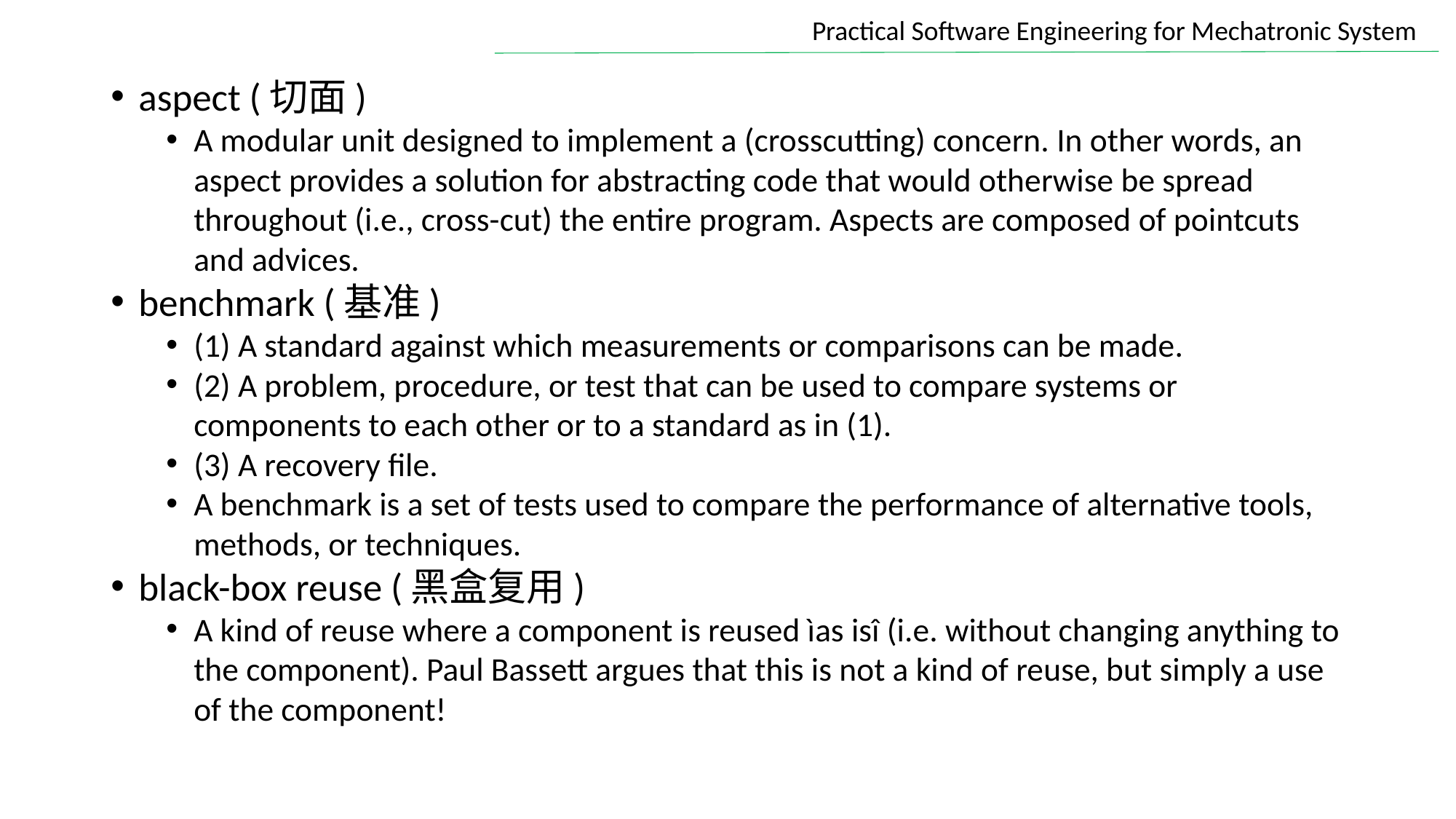

aspect (切面)
A modular unit designed to implement a (crosscutting) concern. In other words, an aspect provides a solution for abstracting code that would otherwise be spread throughout (i.e., cross-cut) the entire program. Aspects are composed of pointcuts and advices.
benchmark (基准)
(1) A standard against which measurements or comparisons can be made.
(2) A problem, procedure, or test that can be used to compare systems or components to each other or to a standard as in (1).
(3) A recovery file.
A benchmark is a set of tests used to compare the performance of alternative tools, methods, or techniques.
black-box reuse (黑盒复用)
A kind of reuse where a component is reused ìas isî (i.e. without changing anything to the component). Paul Bassett argues that this is not a kind of reuse, but simply a use of the component!

10